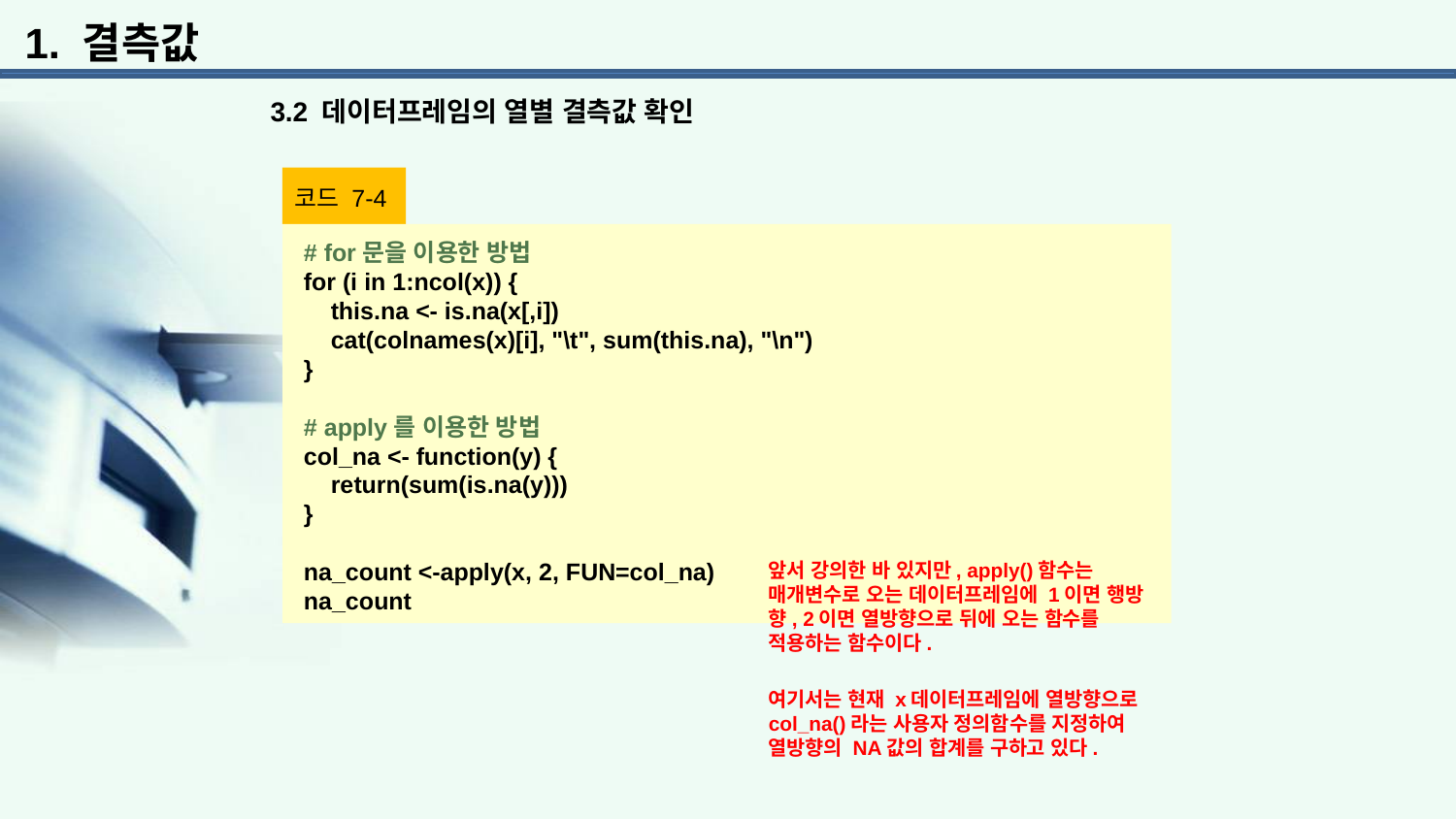

1. 결측값
   3.2 데이터프레임의 열별 결측값 확인

코드 7-4

# for문을 이용한 방법
for (i in 1:ncol(x)) {
    this.na <- is.na(x[,i])
    cat(colnames(x)[i], "\t", sum(this.na), "\n")
}

# apply를 이용한 방법
col_na <- function(y) {
    return(sum(is.na(y)))
}

na_count <-apply(x, 2, FUN=col_na)
na_count
앞서 강의한 바 있지만, apply()함수는 매개변수로 오는 데이터프레임에 1이면 행방향, 2이면 열방향으로 뒤에 오는 함수를 적용하는 함수이다.

여기서는 현재 x데이터프레임에 열방향으로 col_na()라는 사용자 정의함수를 지정하여 열방향의 NA값의 합계를 구하고 있다.